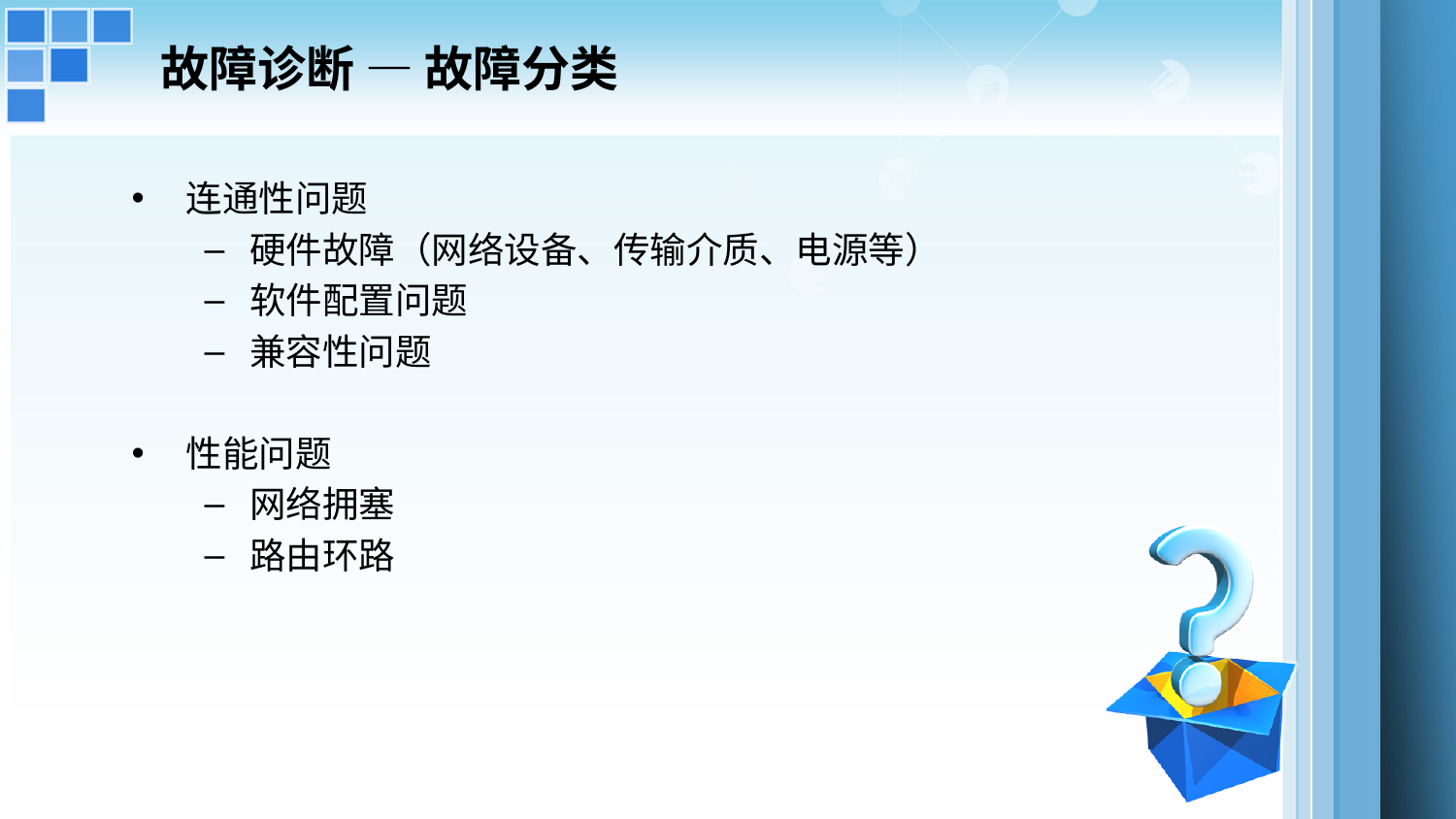

故障诊断 — 故障分类
连通性问题
硬件故障（网络设备、传输介质、电源等）
软件配置问题
兼容性问题

性能问题
网络拥塞
路由环路